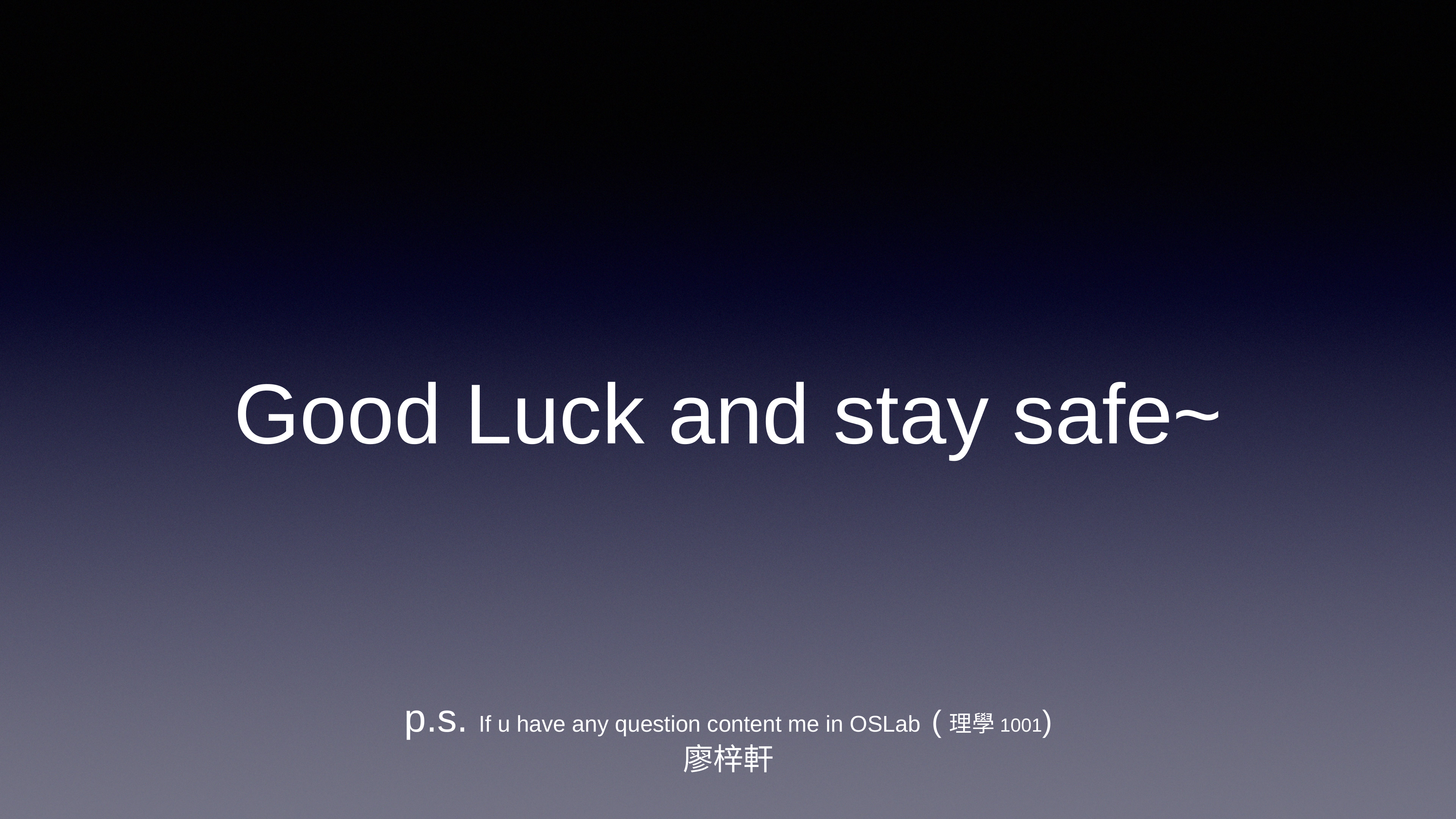

# Good Luck and stay safe~
p.s. If u have any question content me in OSLab (理學1001)
廖梓軒